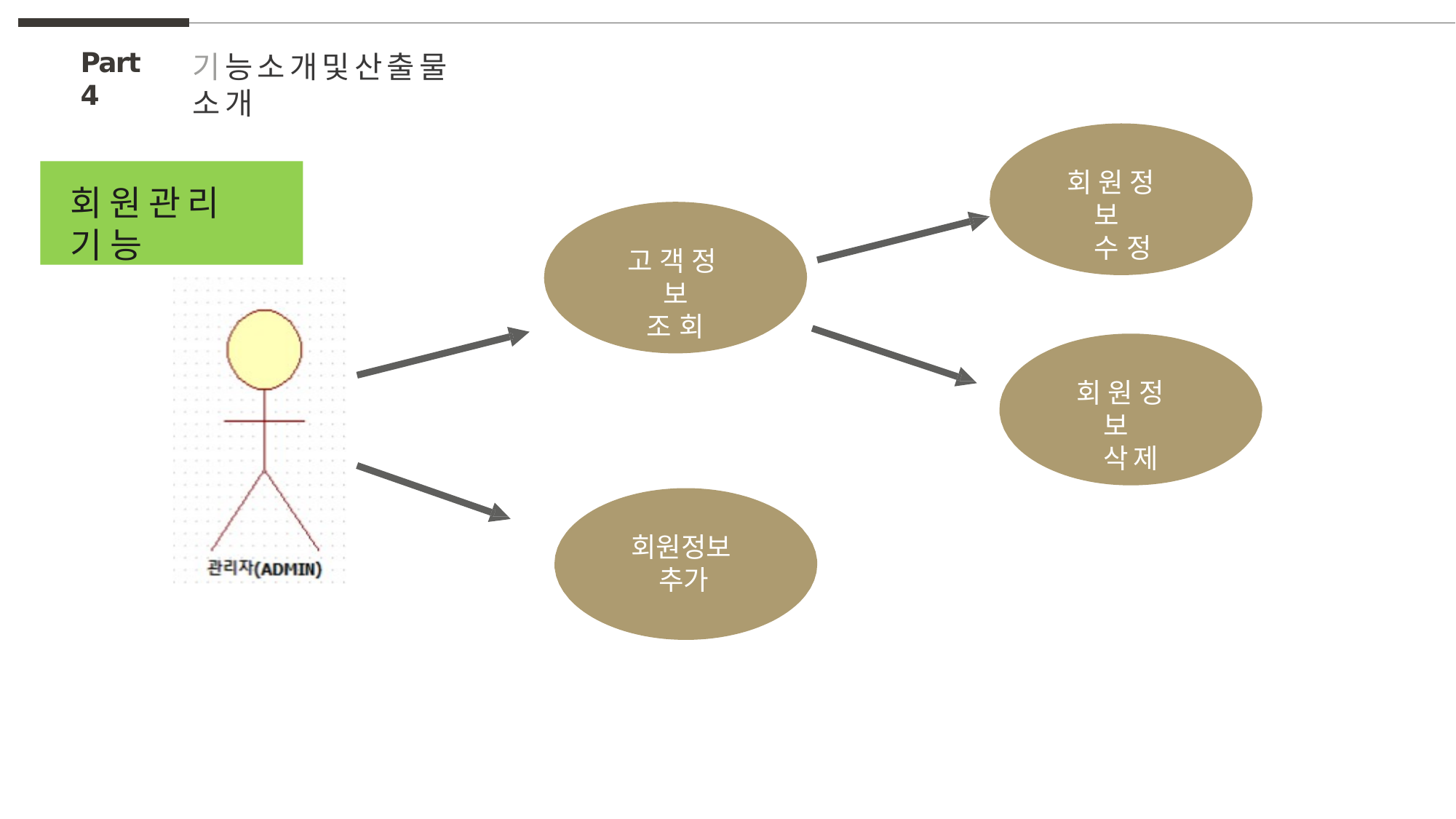

Part 4
# 기능소개및산출물소개

회원관리 기능
회원정보  수정

고객정보
조회

회원정보  삭제

회원정보  추가